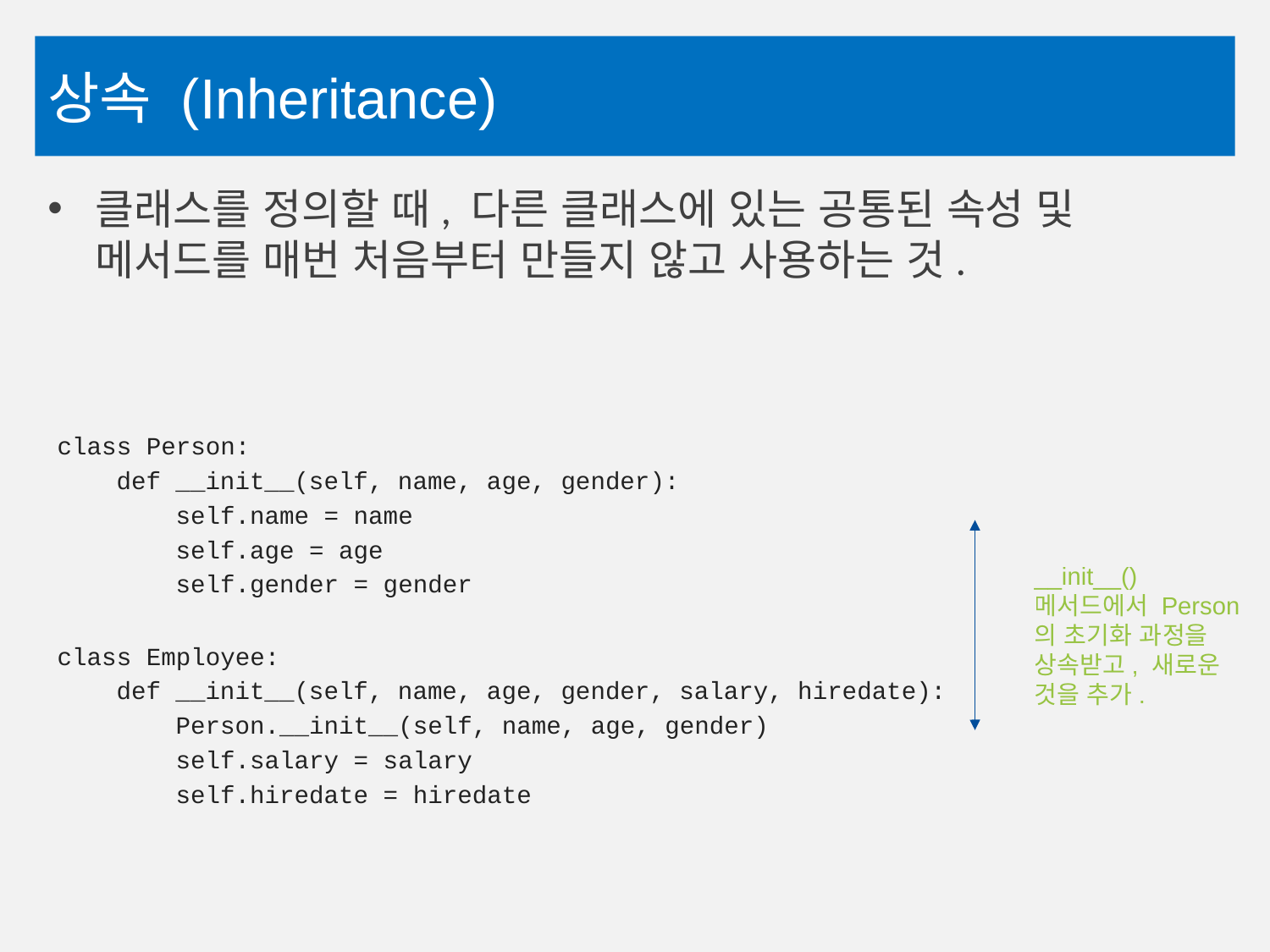

# 상속 (Inheritance)
클래스를 정의할 때, 다른 클래스에 있는 공통된 속성 및 메서드를 매번 처음부터 만들지 않고 사용하는 것.

class Person:
    def __init__(self, name, age, gender):
        self.name = name
        self.age = age
        self.gender = gender
__init__() 메서드에서 Person의 초기화 과정을 상속받고, 새로운 것을 추가.
class Employee:
    def __init__(self, name, age, gender, salary, hiredate):
        Person.__init__(self, name, age, gender)
        self.salary = salary
        self.hiredate = hiredate